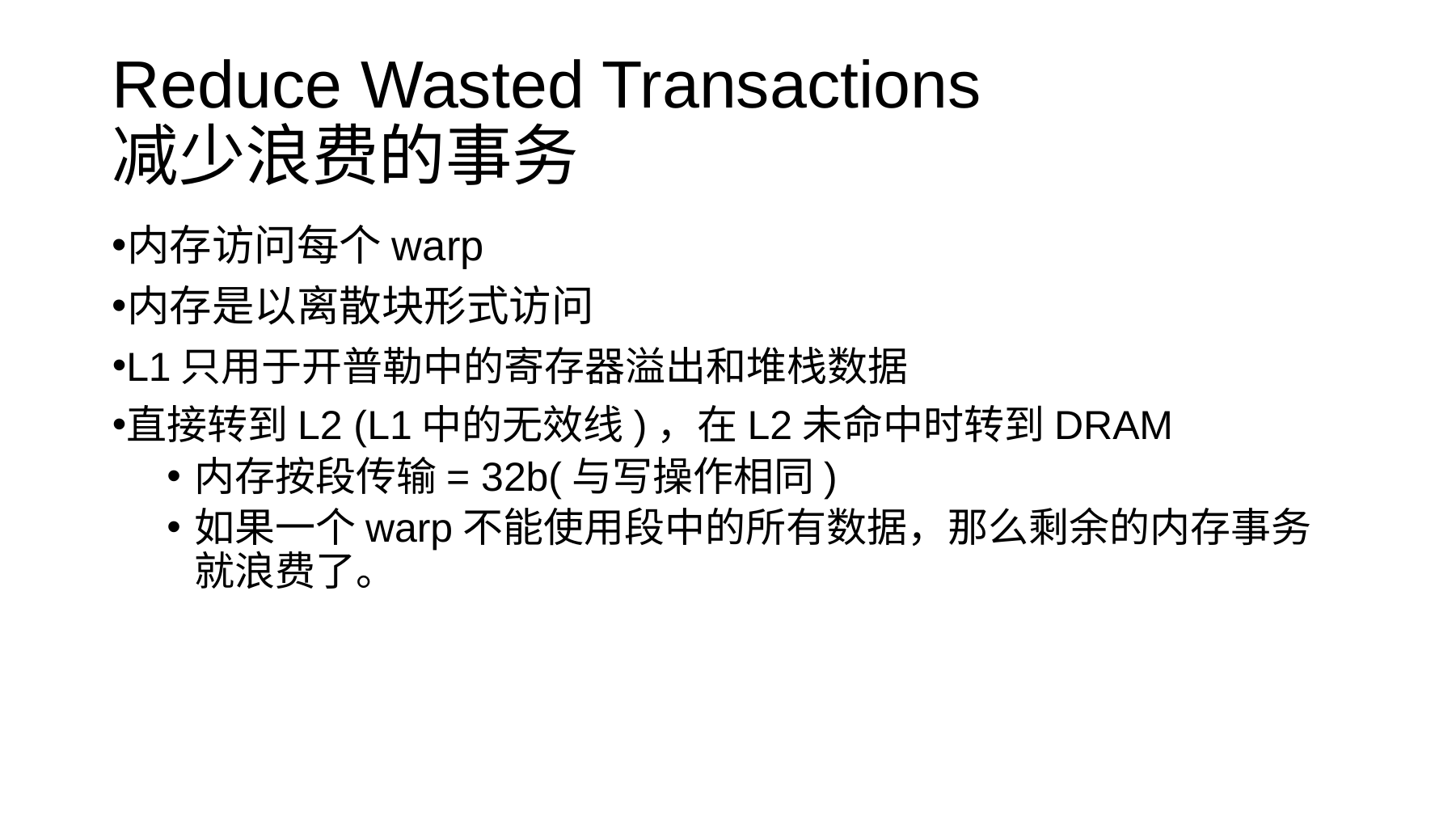

# Reduce Wasted Transactions 减少浪费的事务
内存访问每个warp
内存是以离散块形式访问
L1只用于开普勒中的寄存器溢出和堆栈数据
直接转到L2 (L1中的无效线)，在L2未命中时转到DRAM
内存按段传输= 32b(与写操作相同)
如果一个warp不能使用段中的所有数据，那么剩余的内存事务就浪费了。